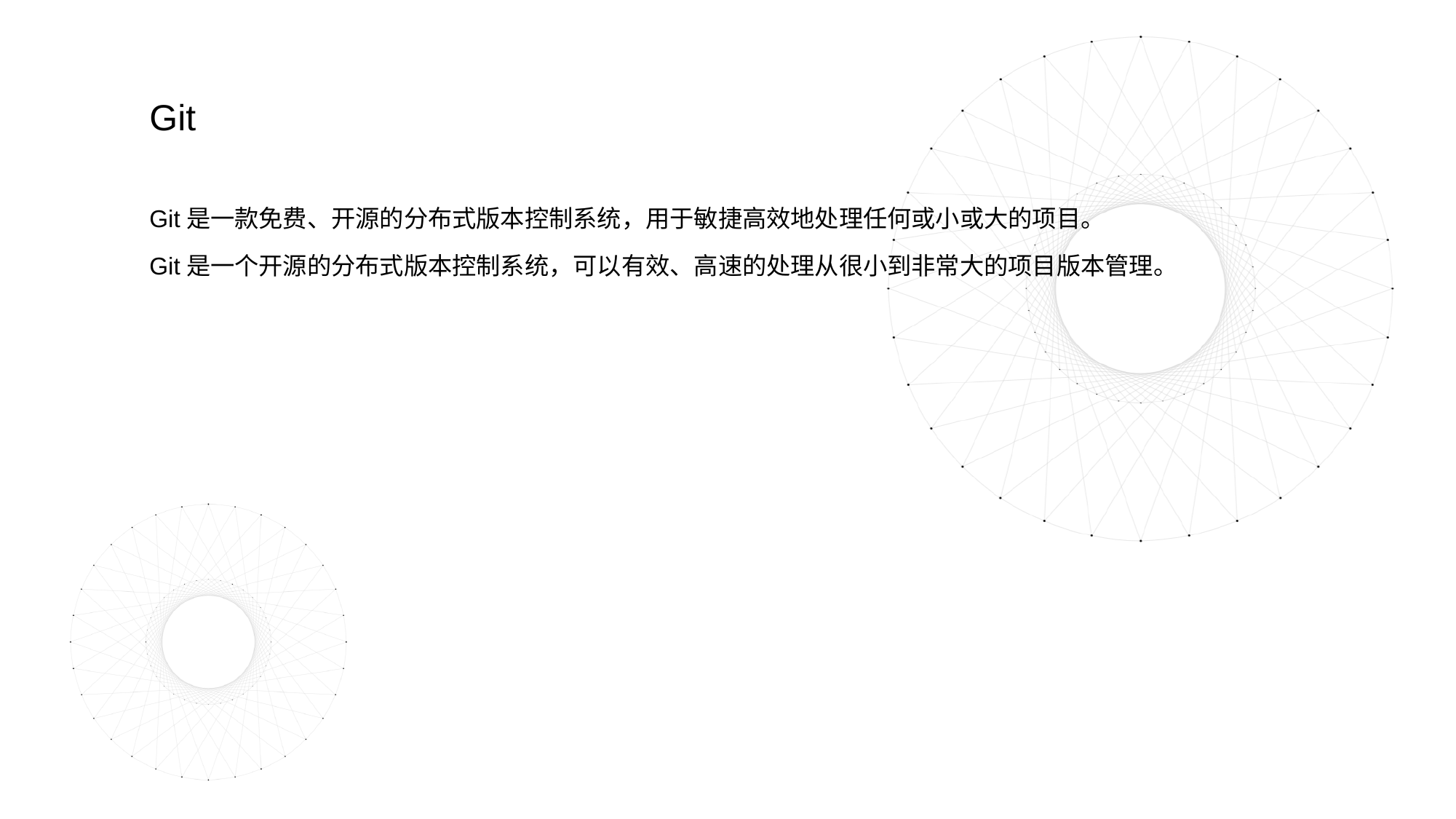

Git
Git是一款免费、开源的分布式版本控制系统，用于敏捷高效地处理任何或小或大的项目。
Git是一个开源的分布式版本控制系统，可以有效、高速的处理从很小到非常大的项目版本管理。